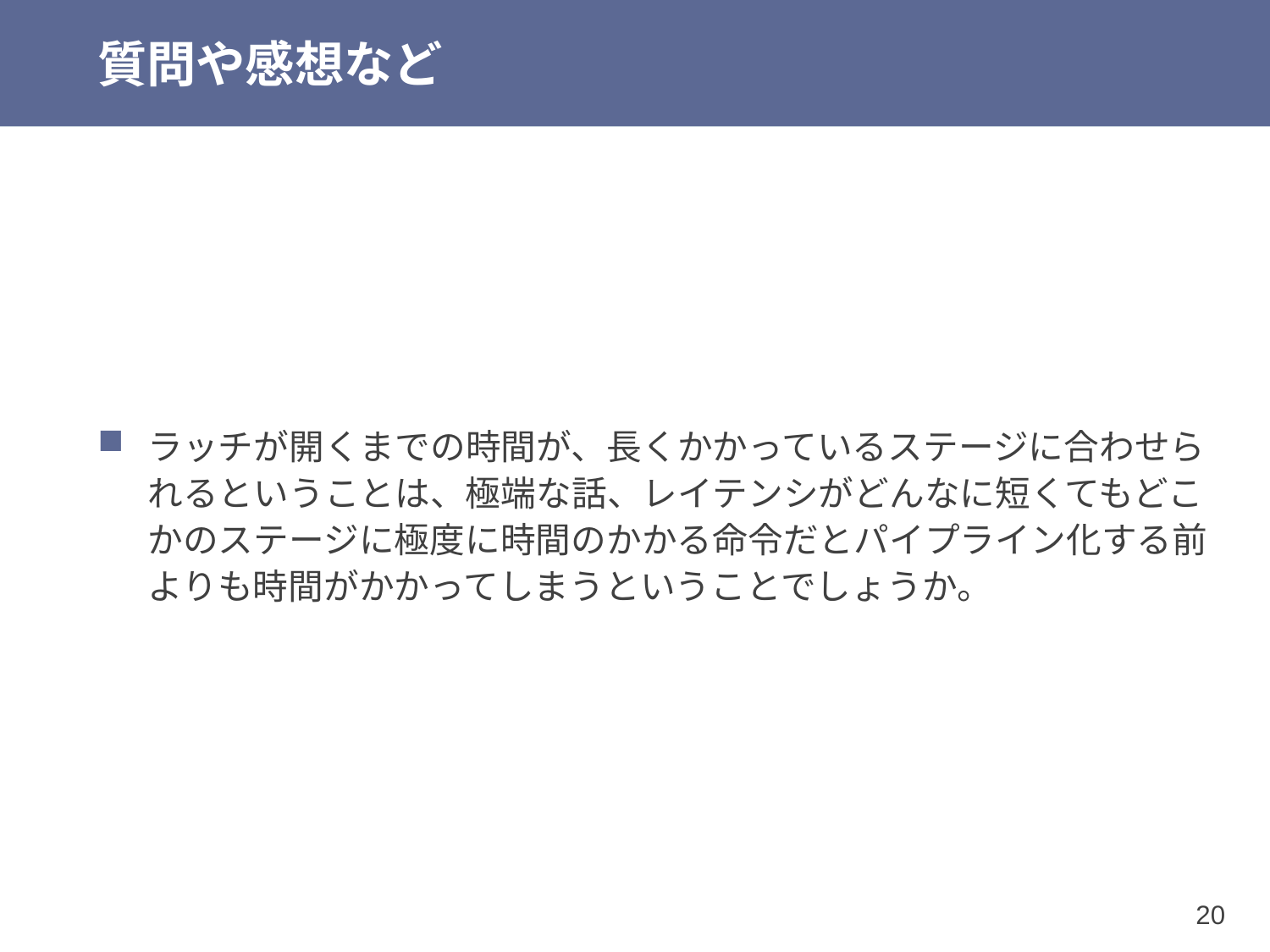

# 質問や感想など
ラッチが開くまでの時間が、長くかかっているステージに合わせられるということは、極端な話、レイテンシがどんなに短くてもどこかのステージに極度に時間のかかる命令だとパイプライン化する前よりも時間がかかってしまうということでしょうか。